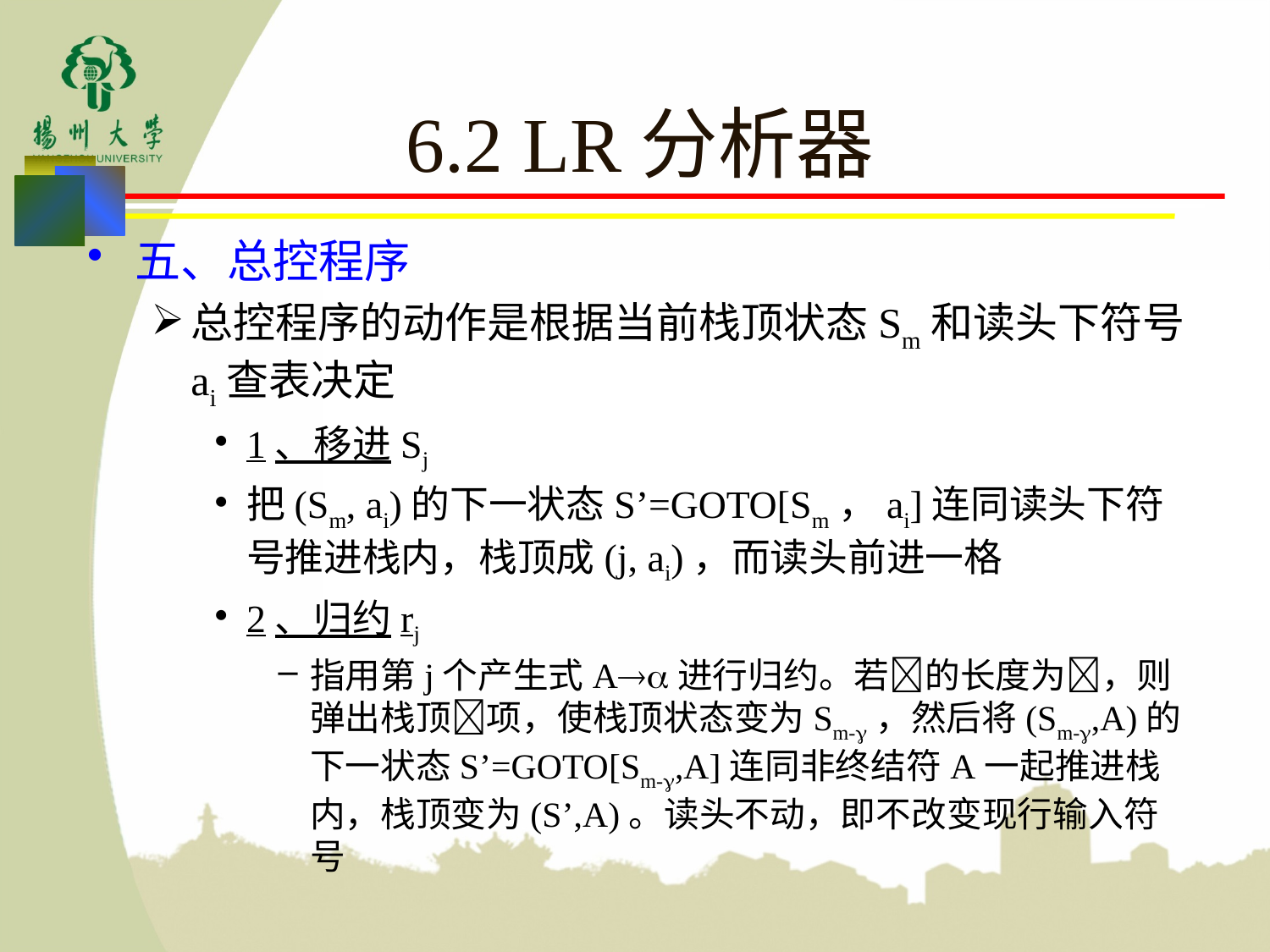

# 6.2 LR分析器
五、总控程序
总控程序的动作是根据当前栈顶状态Sm和读头下符号ai查表决定
1、移进Sj
把(Sm, ai)的下一状态S’=GOTO[Sm，ai]连同读头下符号推进栈内，栈顶成(j, ai)，而读头前进一格
2、归约rj
指用第j个产生式A→α进行归约。若α的长度为γ，则弹出栈顶γ项，使栈顶状态变为Sm-γ，然后将(Sm-γ,A)的下一状态S’=GOTO[Sm-γ,A]连同非终结符A一起推进栈内，栈顶变为(S’,A)。读头不动，即不改变现行输入符号

13